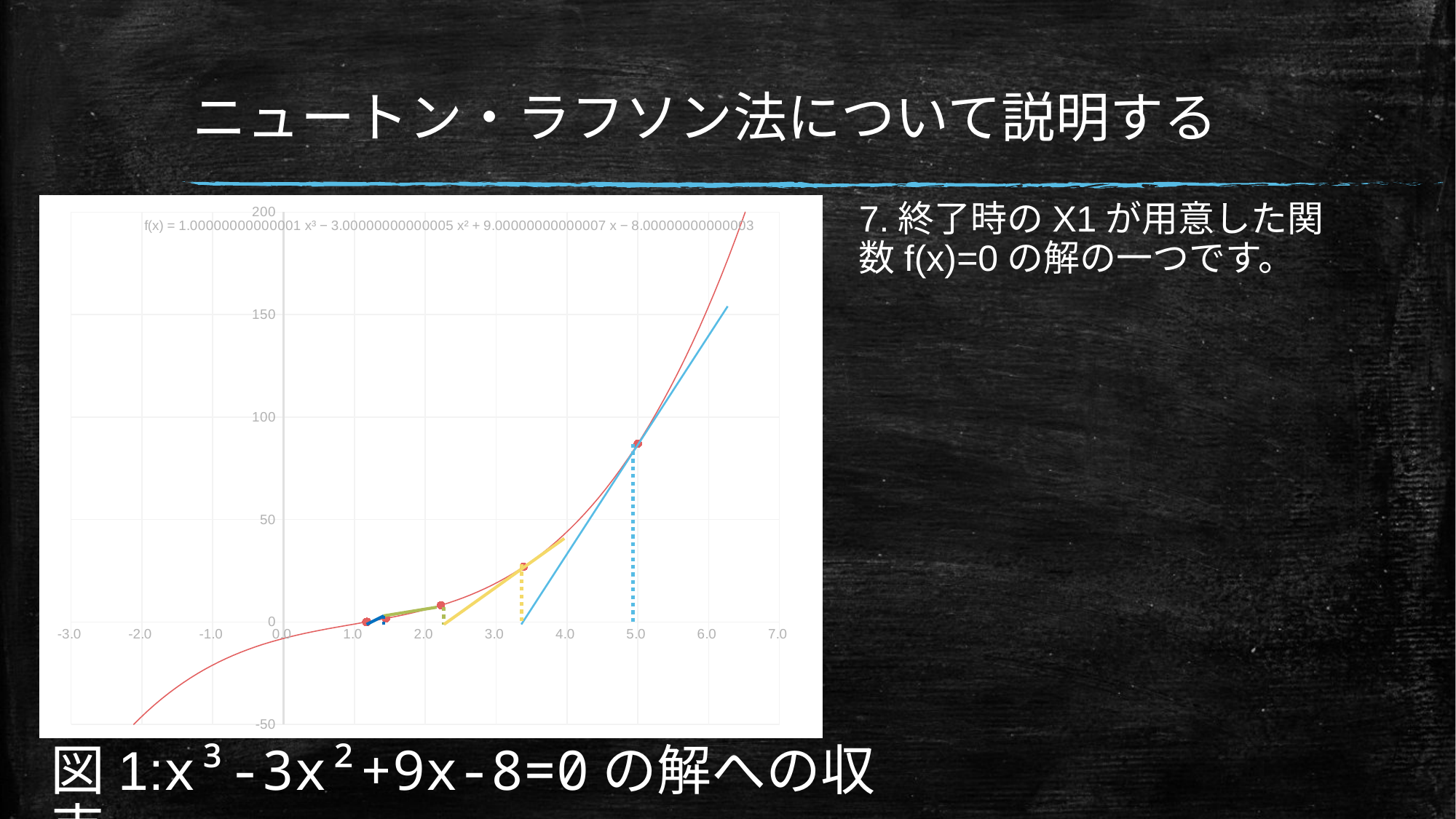

# ニュートン・ラフソン法について説明する

### Chart

| Category |  |
|---|---|
7.終了時のX1が用意した関数f(x)=0の解の一つです。
図1:x³-3x²+9x-8=0の解への収束